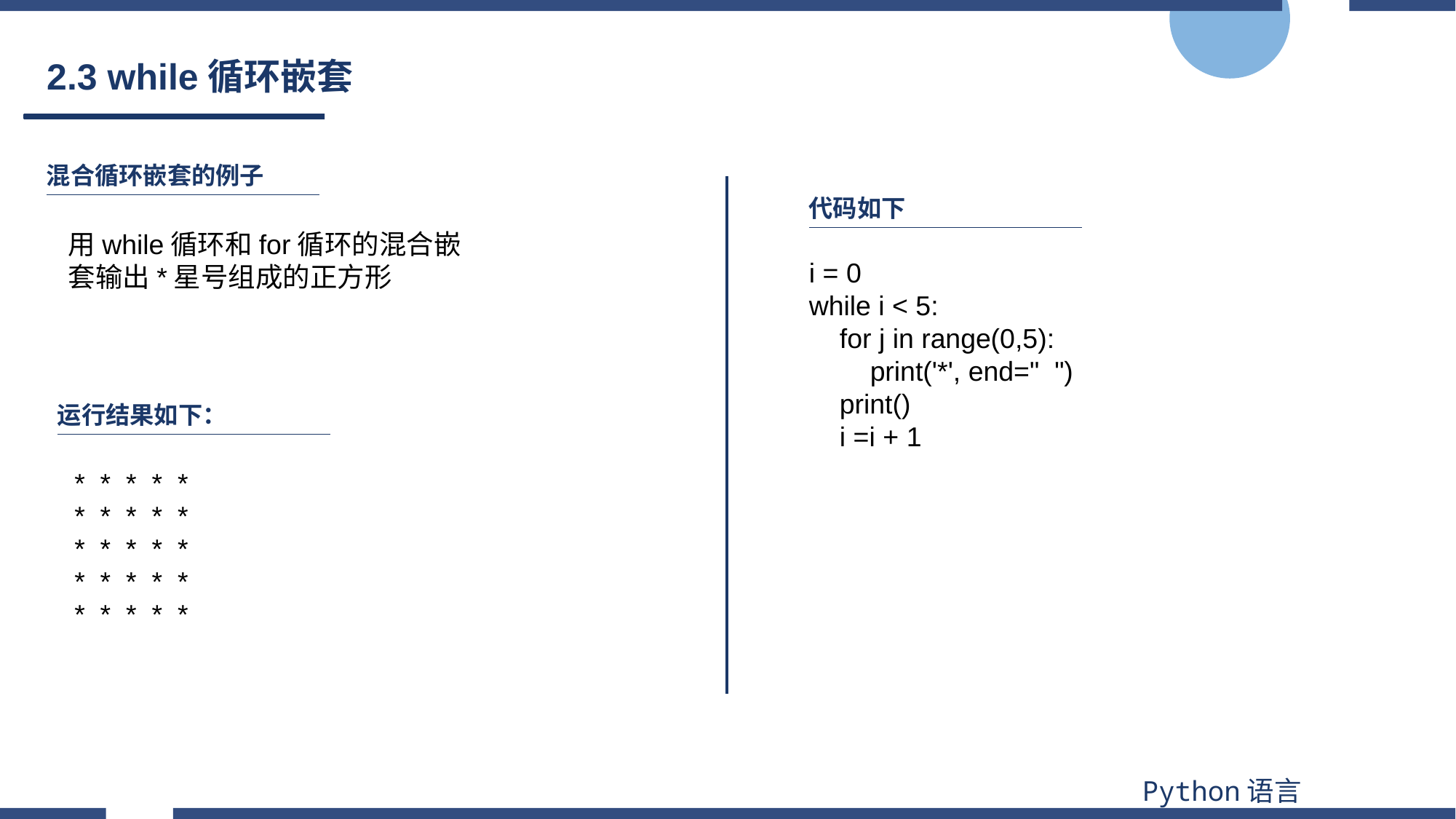

# 2.3 while循环嵌套
混合循环嵌套的例子
代码如下
用while循环和for循环的混合嵌套输出*星号组成的正方形
i = 0
while i < 5:
    for j in range(0,5):
        print('*', end="  ")
    print()
    i =i + 1
运行结果如下：
*  *  *  *  *
*  *  *  *  *
*  *  *  *  *
*  *  *  *  *
*  *  *  *  *